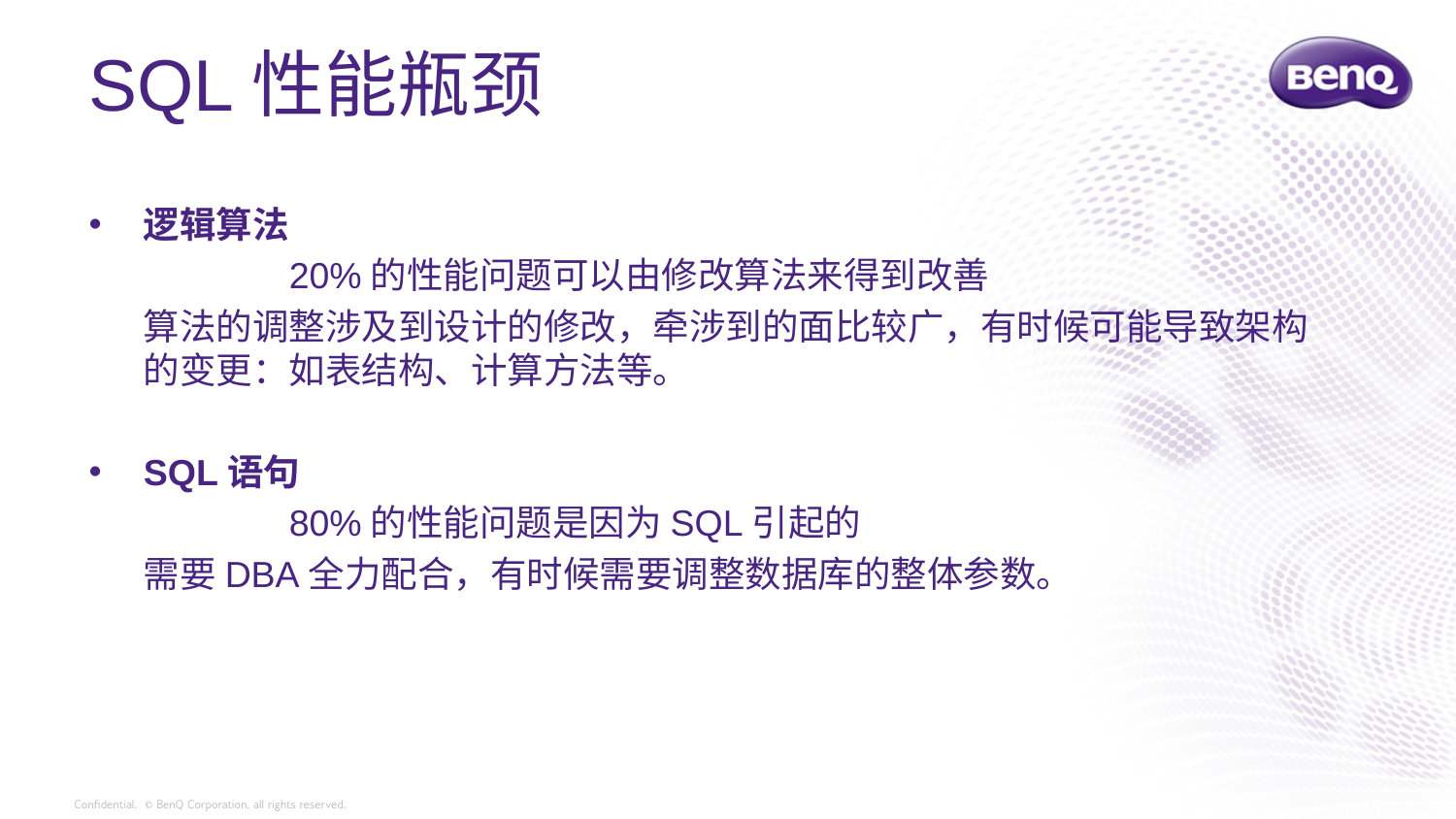

SQL性能瓶颈
逻辑算法
		20%的性能问题可以由修改算法来得到改善
	算法的调整涉及到设计的修改，牵涉到的面比较广，有时候可能导致架构的变更：如表结构、计算方法等。

SQL语句
		80%的性能问题是因为SQL引起的
	需要DBA全力配合，有时候需要调整数据库的整体参数。